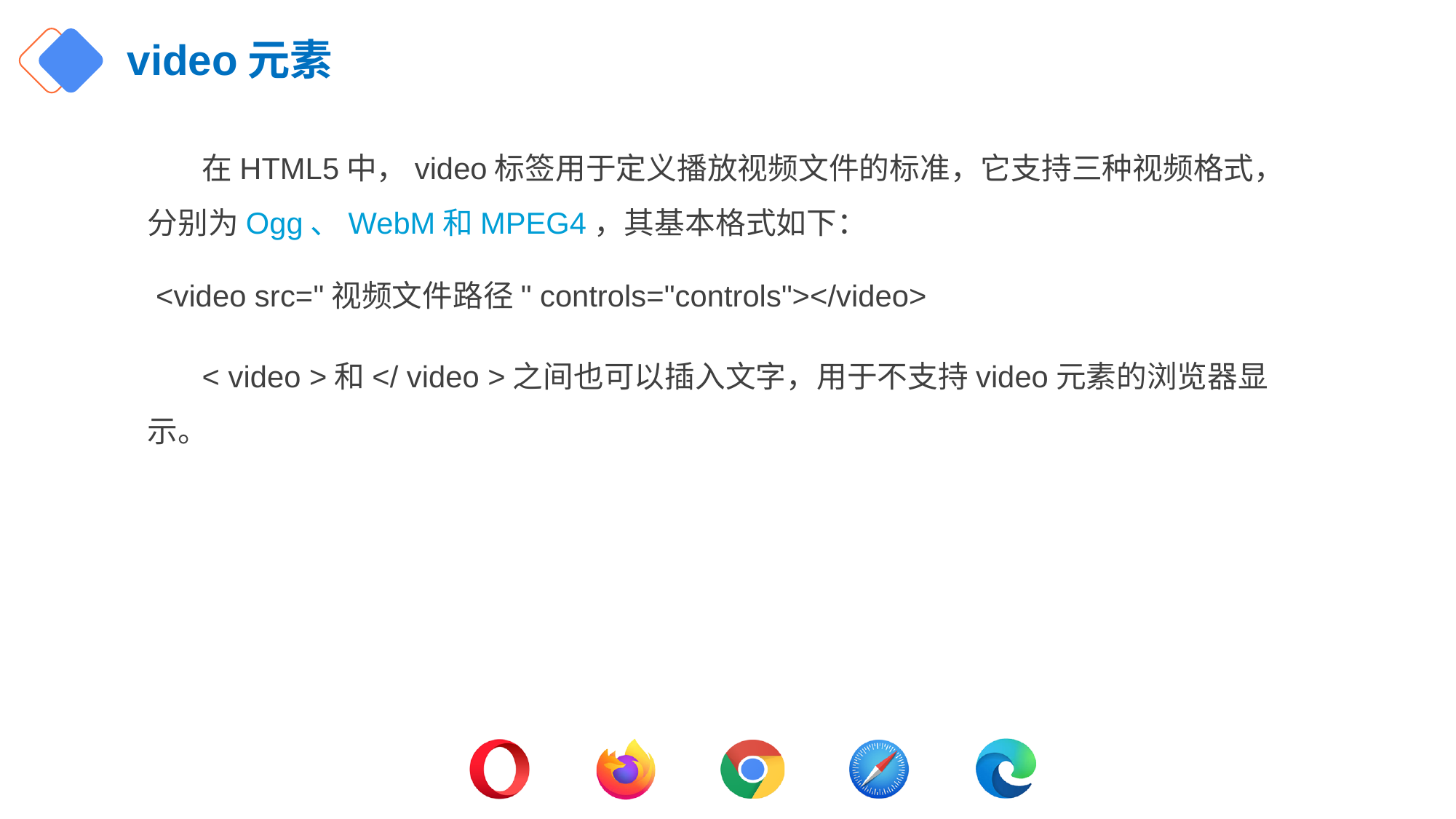

# video元素
在HTML5中，video标签用于定义播放视频文件的标准，它支持三种视频格式，分别为Ogg、WebM和MPEG4，其基本格式如下：
 <video src="视频文件路径" controls="controls"></video>
< video >和</ video >之间也可以插入文字，用于不支持video元素的浏览器显示。